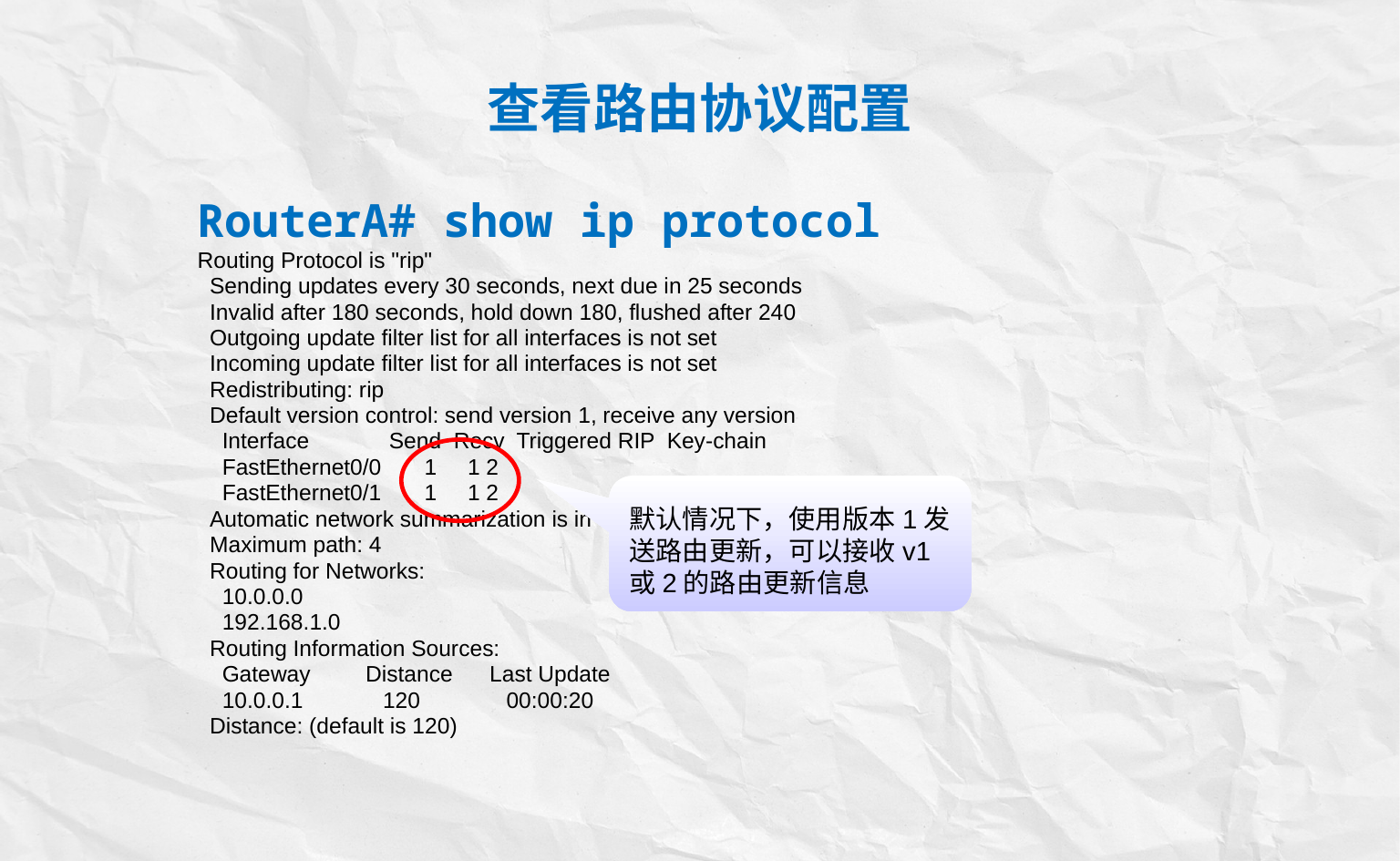

# 查看路由协议配置
RouterA# show ip protocol
Routing Protocol is "rip"
  Sending updates every 30 seconds, next due in 25 seconds
  Invalid after 180 seconds, hold down 180, flushed after 240
  Outgoing update filter list for all interfaces is not set
  Incoming update filter list for all interfaces is not set
  Redistributing: rip
  Default version control: send version 1, receive any version
    Interface             Send  Recv  Triggered RIP  Key-chain
    FastEthernet0/0       1     1 2
    FastEthernet0/1       1     1 2
  Automatic network summarization is in effect
  Maximum path: 4
  Routing for Networks:
    10.0.0.0
    192.168.1.0
  Routing Information Sources:
    Gateway         Distance      Last Update
    10.0.0.1             120              00:00:20
  Distance: (default is 120)

默认情况下，使用版本1发送路由更新，可以接收v1或2的路由更新信息

44